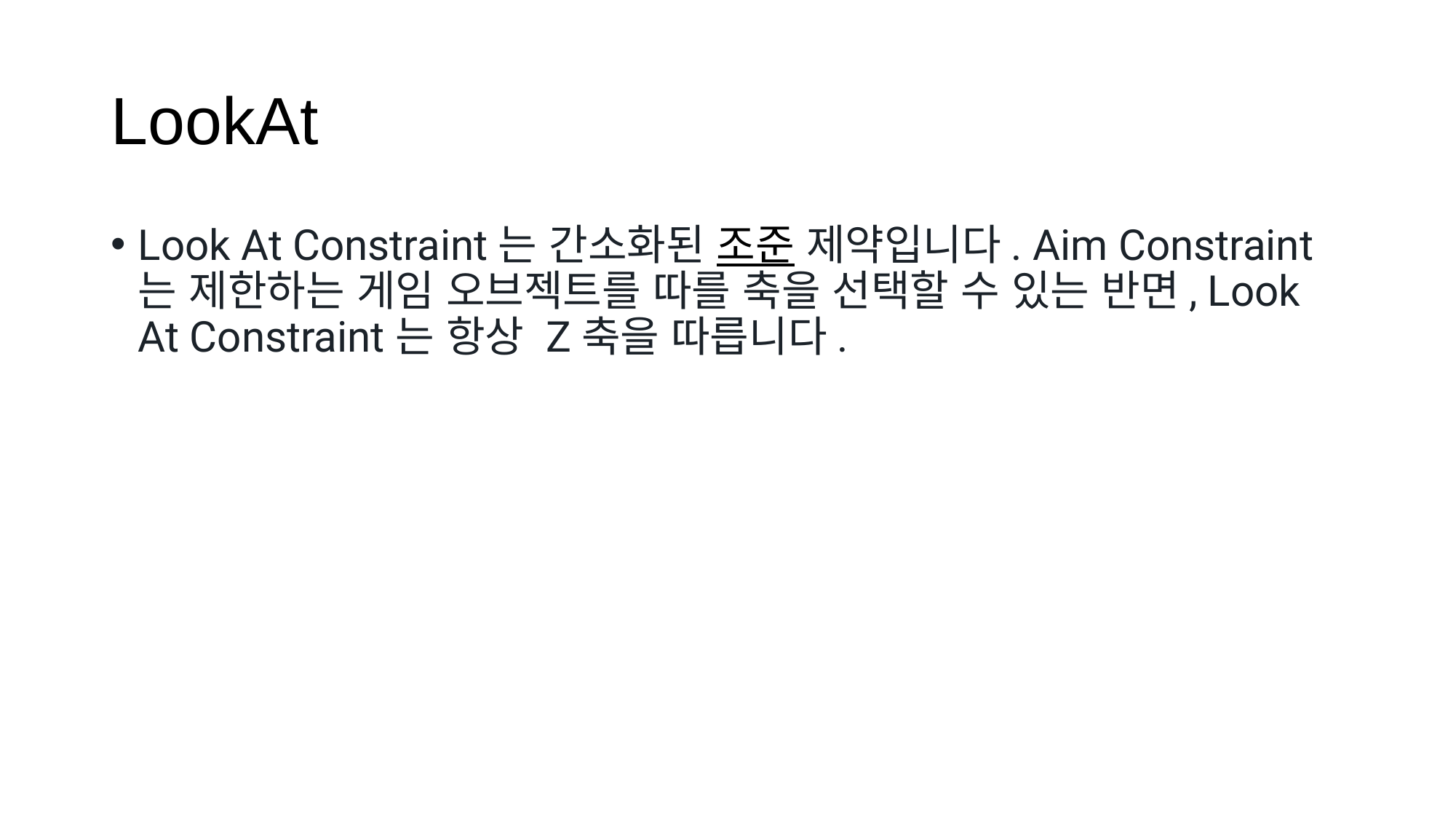

# LookAt
Look At Constraint는 간소화된 조준 제약입니다. Aim Constraint는 제한하는 게임 오브젝트를 따를 축을 선택할 수 있는 반면, Look At Constraint는 항상 Z축을 따릅니다.